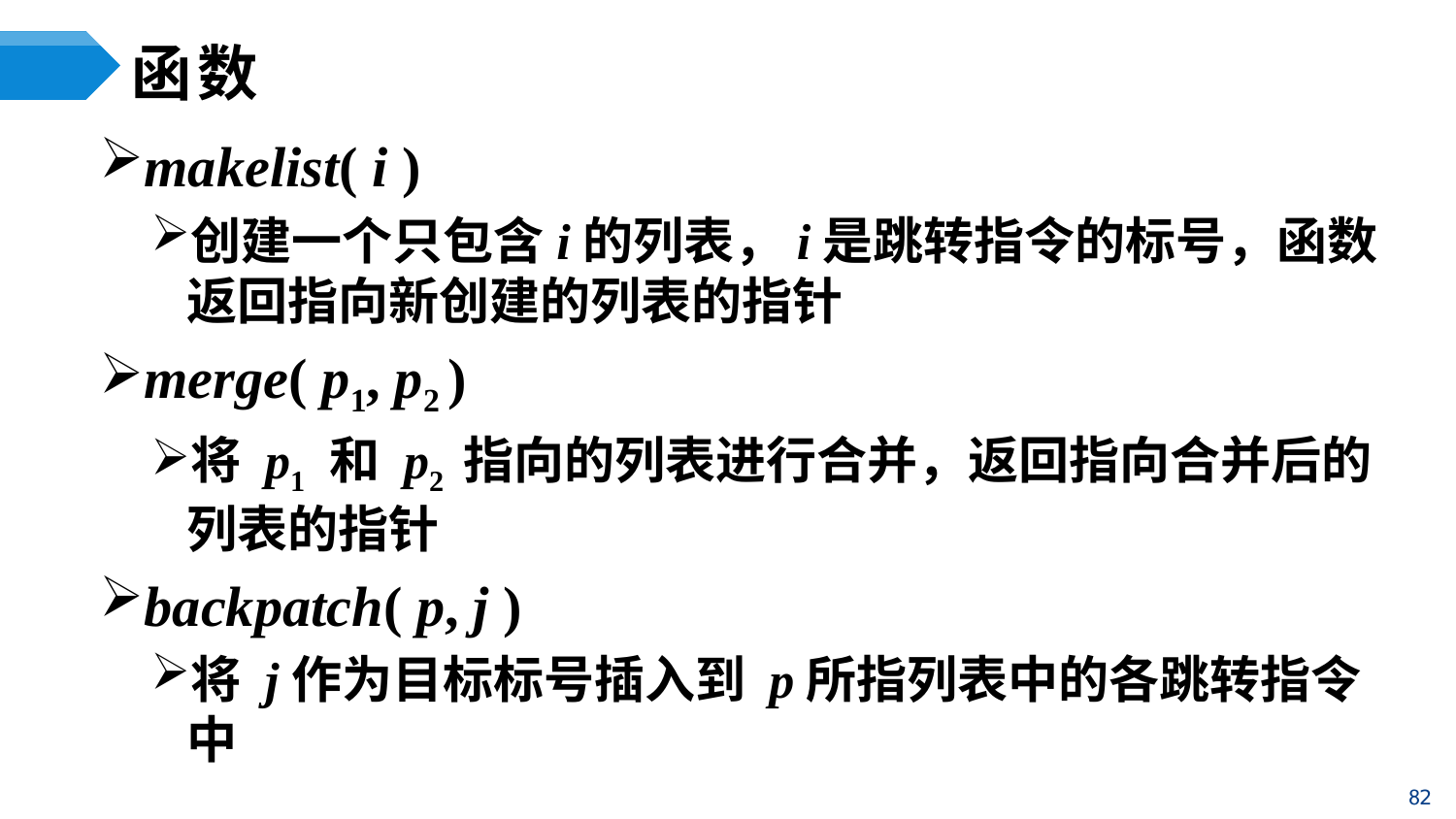

# 函数
makelist( i )
创建一个只包含i的列表，i是跳转指令的标号，函数返回指向新创建的列表的指针
merge( p1, p2 )
将 p1 和 p2 指向的列表进行合并，返回指向合并后的列表的指针
backpatch( p, j )
将 j作为目标标号插入到 p所指列表中的各跳转指令中
82